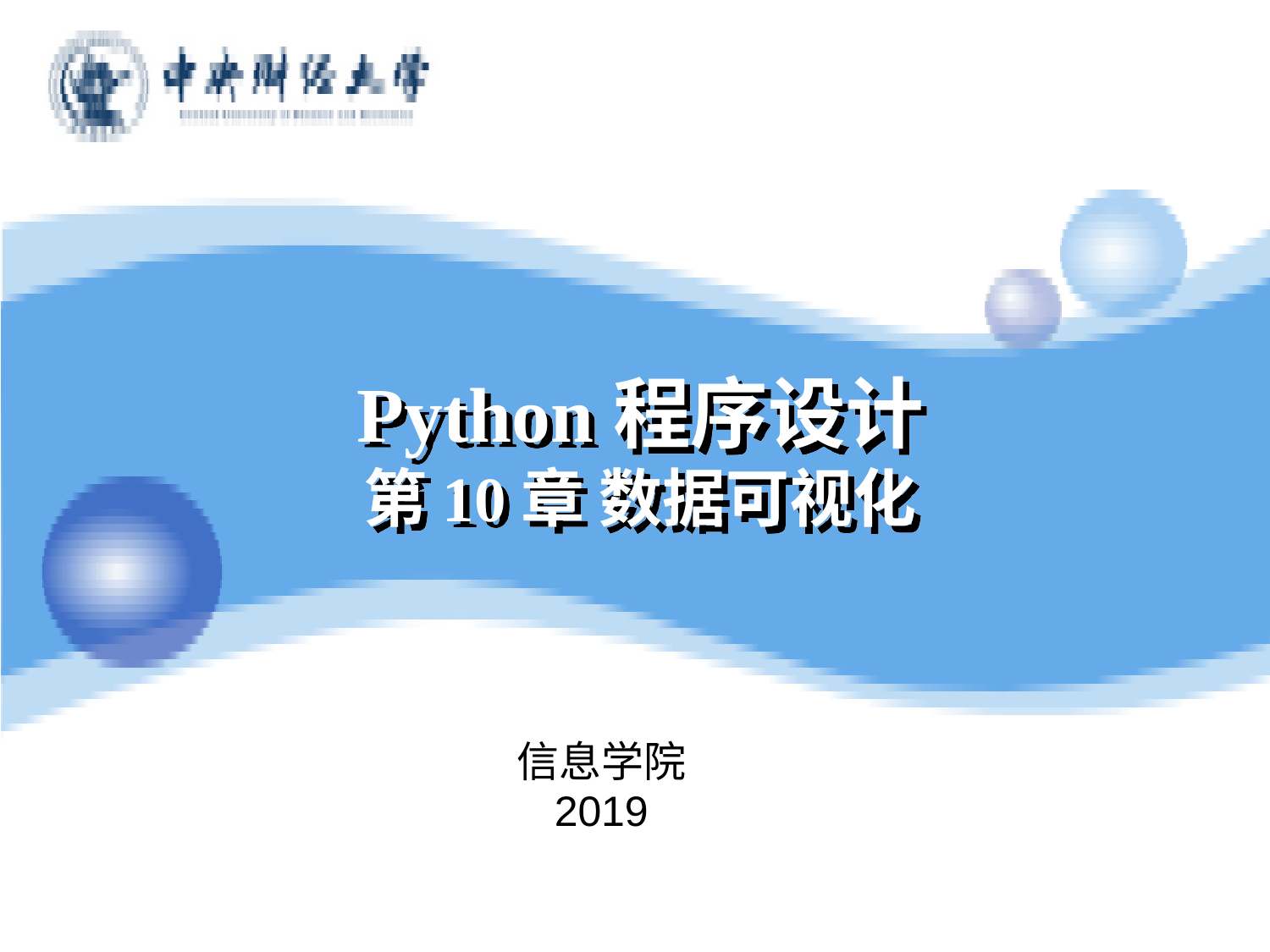

# Python程序设计 第5章 函数
Python程序设计
第10章 数据可视化
信息学院
2019